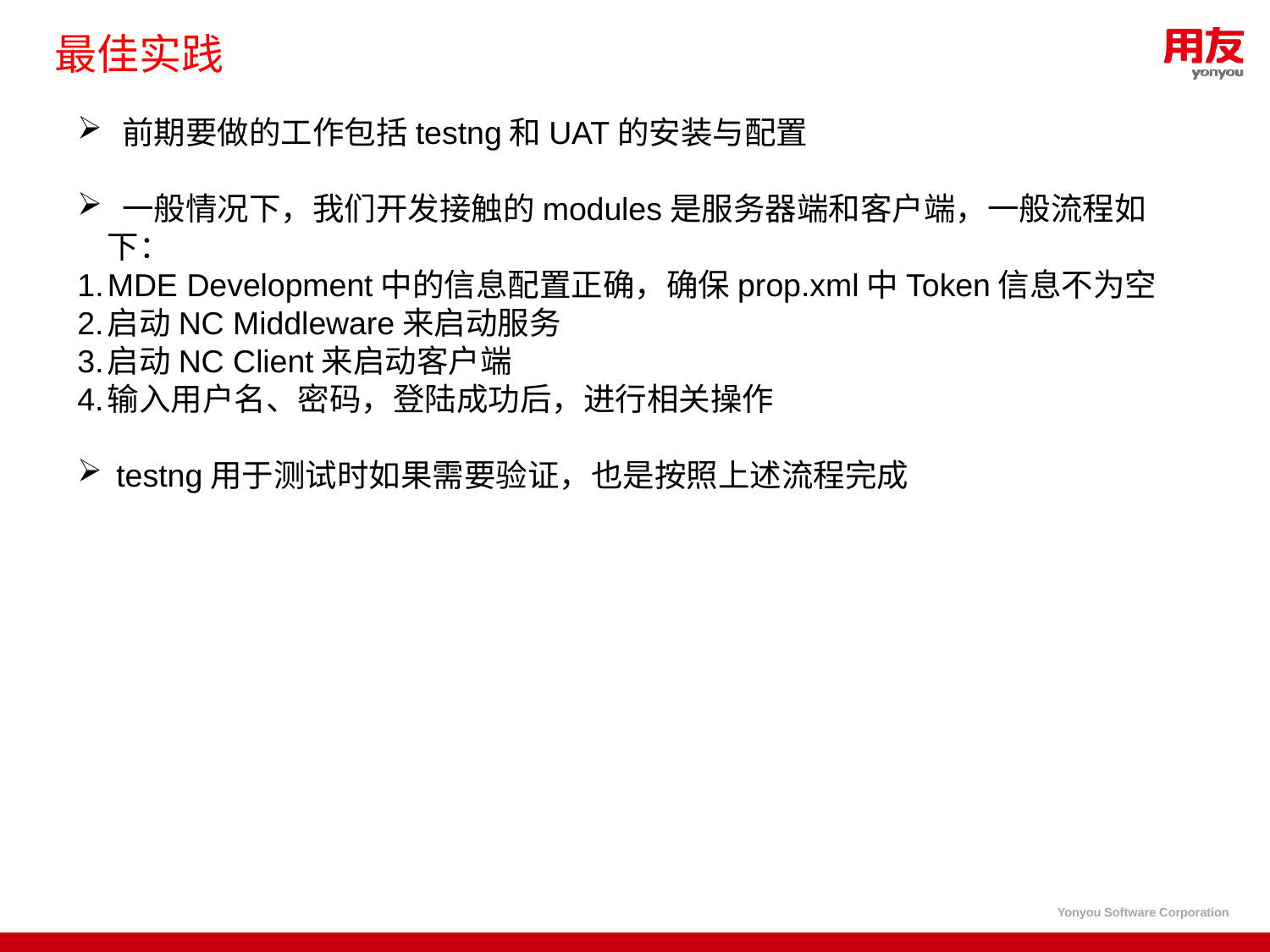

# 最佳实践
 前期要做的工作包括testng和UAT的安装与配置

 一般情况下，我们开发接触的modules是服务器端和客户端，一般流程如下：
MDE Development中的信息配置正确，确保prop.xml中Token信息不为空
启动NC Middleware来启动服务
启动NC Client来启动客户端
输入用户名、密码，登陆成功后，进行相关操作

 testng用于测试时如果需要验证，也是按照上述流程完成